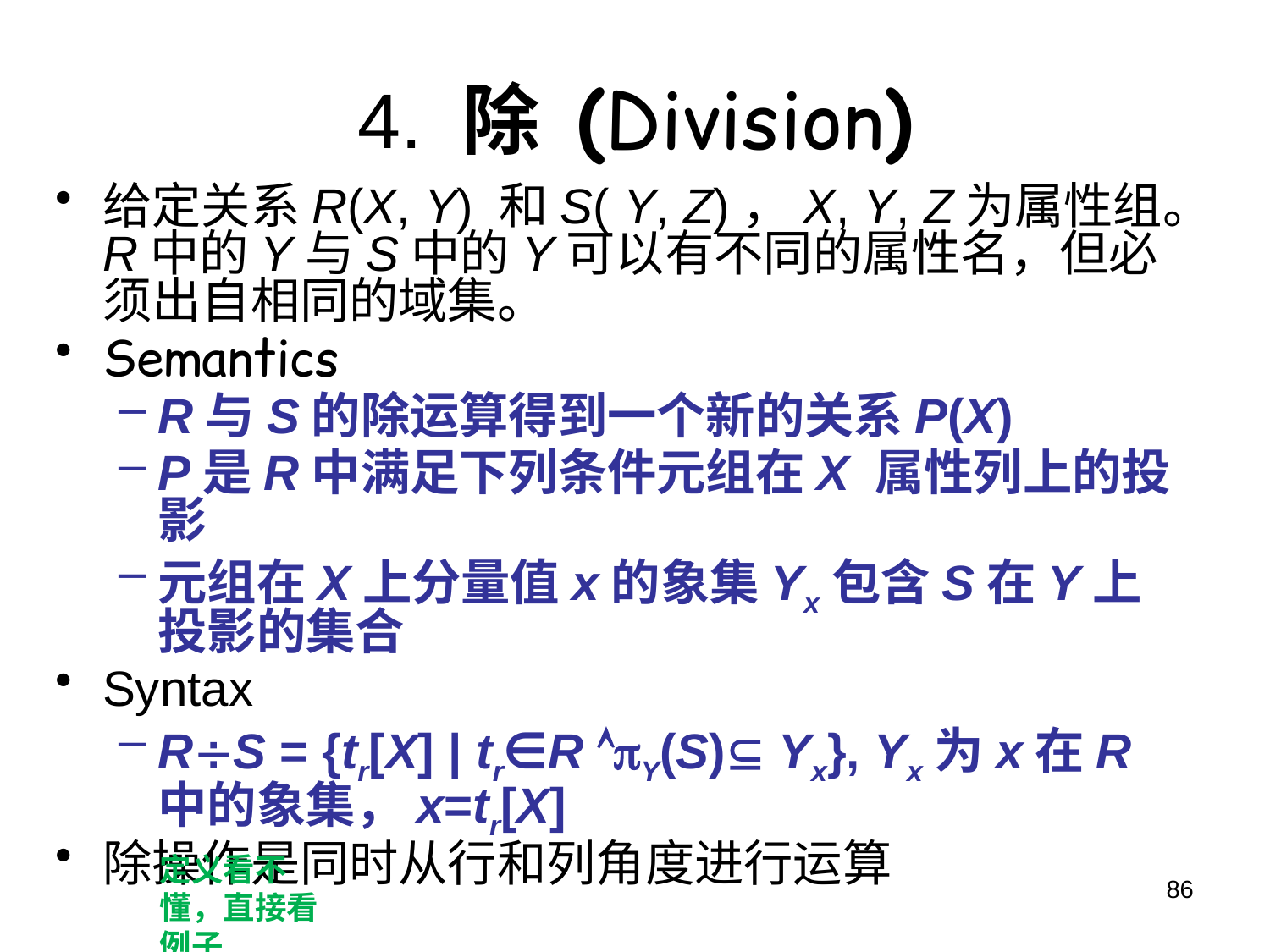

# 4. 除 (Division)
给定关系R(X, Y) 和S( Y, Z)，X, Y, Z为属性组。R中的Y与S中的Y可以有不同的属性名，但必须出自相同的域集。
Semantics
R与S的除运算得到一个新的关系P(X)
P是R中满足下列条件元组在X 属性列上的投影
元组在X上分量值x的象集Yx包含S在Y上投影的集合
Syntax
R÷S = {tr[X] | tr∈R ∧πY(S)⊆ Yx}, Yx为x在R中的象集，x=tr[X]
除操作是同时从行和列角度进行运算
定义看不懂，直接看例子
86